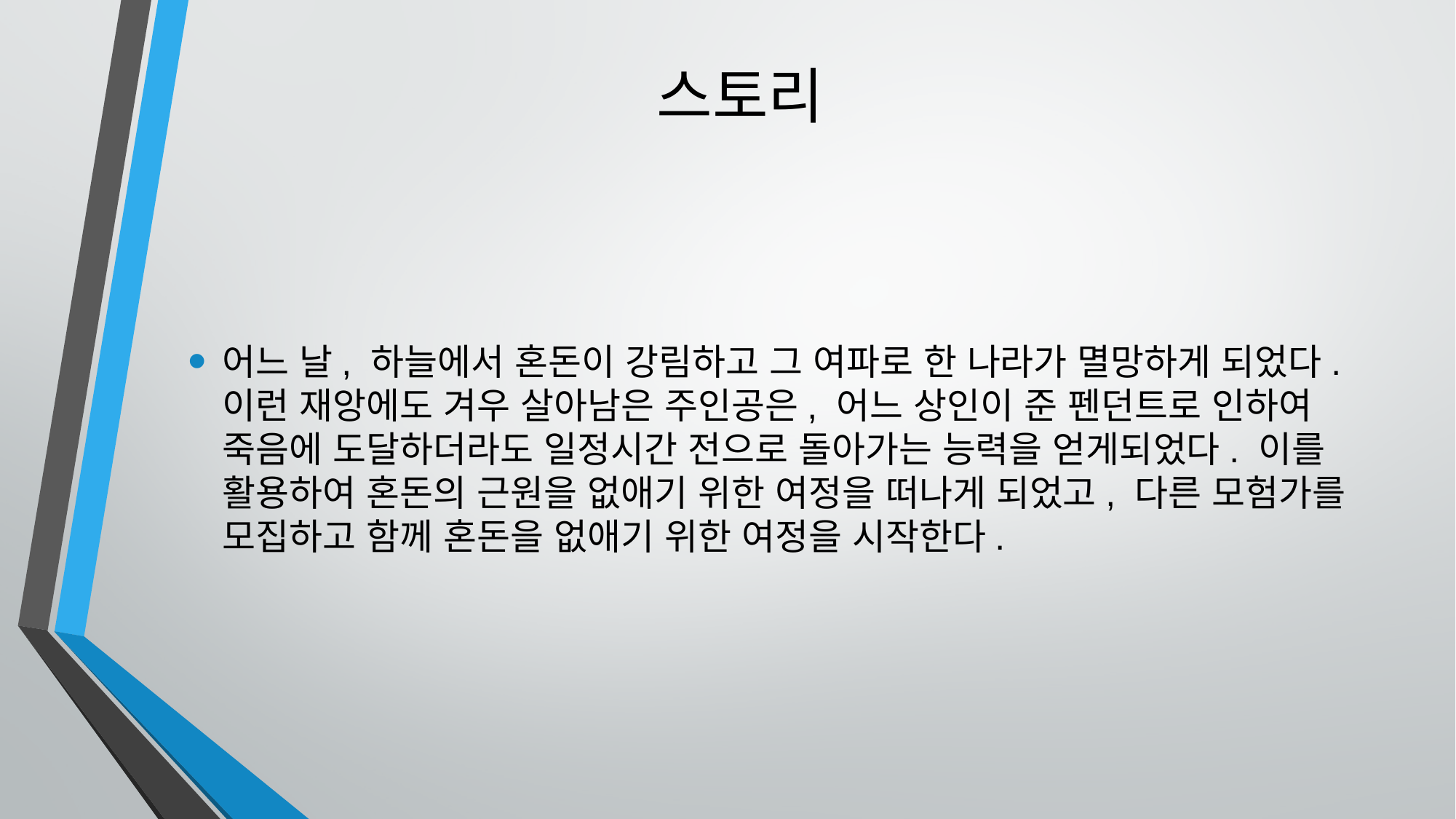

스토리
어느 날, 하늘에서 혼돈이 강림하고 그 여파로 한 나라가 멸망하게 되었다. 이런 재앙에도 겨우 살아남은 주인공은, 어느 상인이 준 펜던트로 인하여 죽음에 도달하더라도 일정시간 전으로 돌아가는 능력을 얻게되었다. 이를 활용하여 혼돈의 근원을 없애기 위한 여정을 떠나게 되었고, 다른 모험가를 모집하고 함께 혼돈을 없애기 위한 여정을 시작한다.